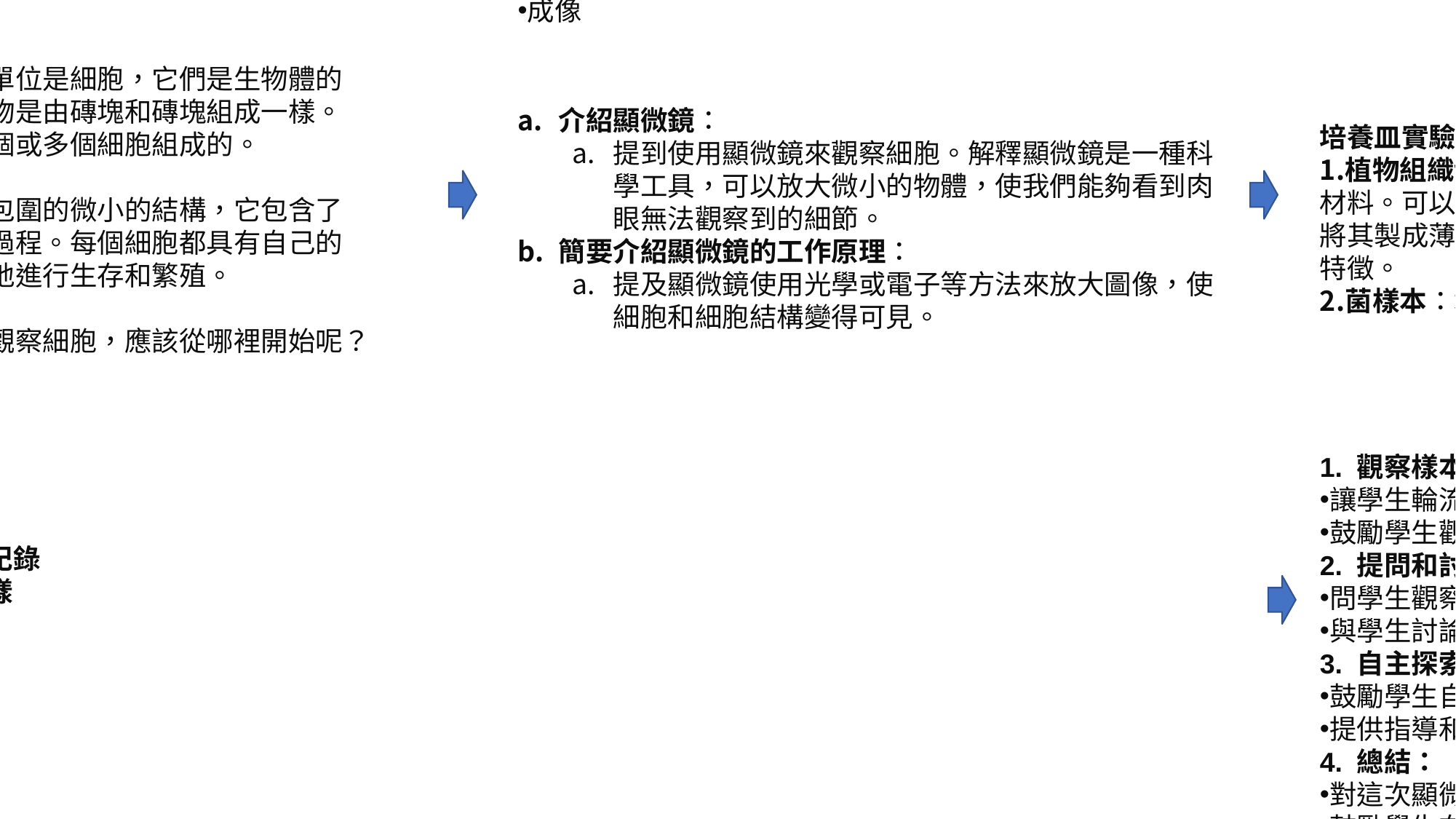

解釋顯微鏡的組成部分，包括物鏡、目鏡、機械台、光源等。
示範如何調節顯微鏡的焦距、光源亮度等。
成像
生物的基本組成單位：
解釋生物的基本組成單位是細胞，它們是生物體的組成部分，就像建築物是由磚塊和磚塊組成一樣。每個生物體都是由一個或多個細胞組成的。
細胞的概念：
解釋細胞是由細胞膜包圍的微小的結構，它包含了所有生物體內的生化過程。每個細胞都具有自己的功能，並且可以獨立地進行生存和繁殖。
引導思考：
問學生如果我們想要觀察細胞，應該從哪裡開始呢？
介紹顯微鏡：
提到使用顯微鏡來觀察細胞。解釋顯微鏡是一種科學工具，可以放大微小的物體，使我們能夠看到肉眼無法觀察到的細節。
簡要介紹顯微鏡的工作原理：
提及顯微鏡使用光學或電子等方法來放大圖像，使細胞和細胞結構變得可見。
培養皿實驗
植物組織切片：植物組織切片是一種常見的顯微鏡觀察材料。可以從植物的葉子、莖、根等部位取得組織樣本，將其製成薄片切片後，在顯微鏡下觀察植物細胞的結構和特徵。
菌樣本：培養皿培養(黴菌,細菌)

1. 觀察樣本：
讓學生輪流觀察樣本，並提供指導和支持。
鼓勵學生觀察樣本的不同部分，並記錄他們觀察到的特徵。
2. 提問和討論：
問學生觀察到的特徵和結構，引導他們進行思考和討論。
與學生討論顯微鏡觀察的重要性，以及微觀世界對生物學和科學研究的意義。
3. 自主探索：
鼓勵學生自主探索其他樣本，並觀察不同類型的微生物或細胞。
提供指導和支持，鼓勵學生提出問題和假設，並尋找答案。
4. 總結：
對這次顯微鏡觀察的結果進行總結，並重申學生所學到的知識和技能。
鼓勵學生在未來的學習中繼續利用顯微鏡進行觀察和研究。
培養皿實驗
觀察自己的培養皿的變化並記錄
與同學討論為甚麼長的不一樣
並從實驗的紀錄來討論原因